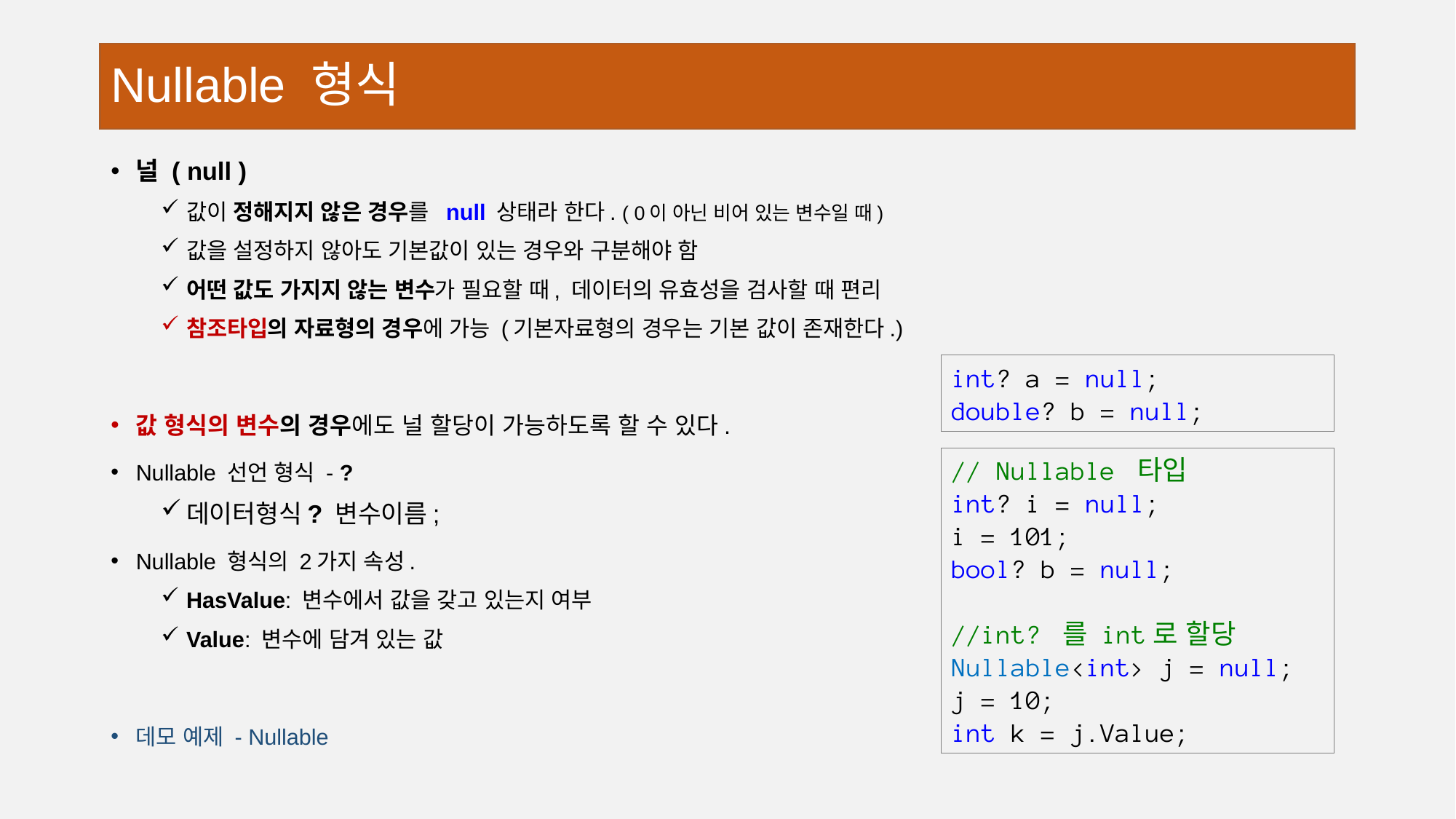

# Nullable 형식
널 ( null )
값이 정해지지 않은 경우를  null 상태라 한다. ( 0이 아닌 비어 있는 변수일 때)
값을 설정하지 않아도 기본값이 있는 경우와 구분해야 함
어떤 값도 가지지 않는 변수가 필요할 때, 데이터의 유효성을 검사할 때 편리
참조타입의 자료형의 경우에 가능 (기본자료형의 경우는 기본 값이 존재한다.)

값 형식의 변수의 경우에도 널 할당이 가능하도록 할 수 있다.
Nullable 선언 형식 - ?
데이터형식? 변수이름;
Nullable 형식의 2가지 속성.
HasValue: 변수에서 값을 갖고 있는지 여부
Value: 변수에 담겨 있는 값

데모 예제 - Nullable
int? a = null;
double? b = null;
// Nullable 타입
int? i = null;
i = 101;
bool? b = null;

//int? 를 int로 할당
Nullable<int> j = null;
j = 10;
int k = j.Value;